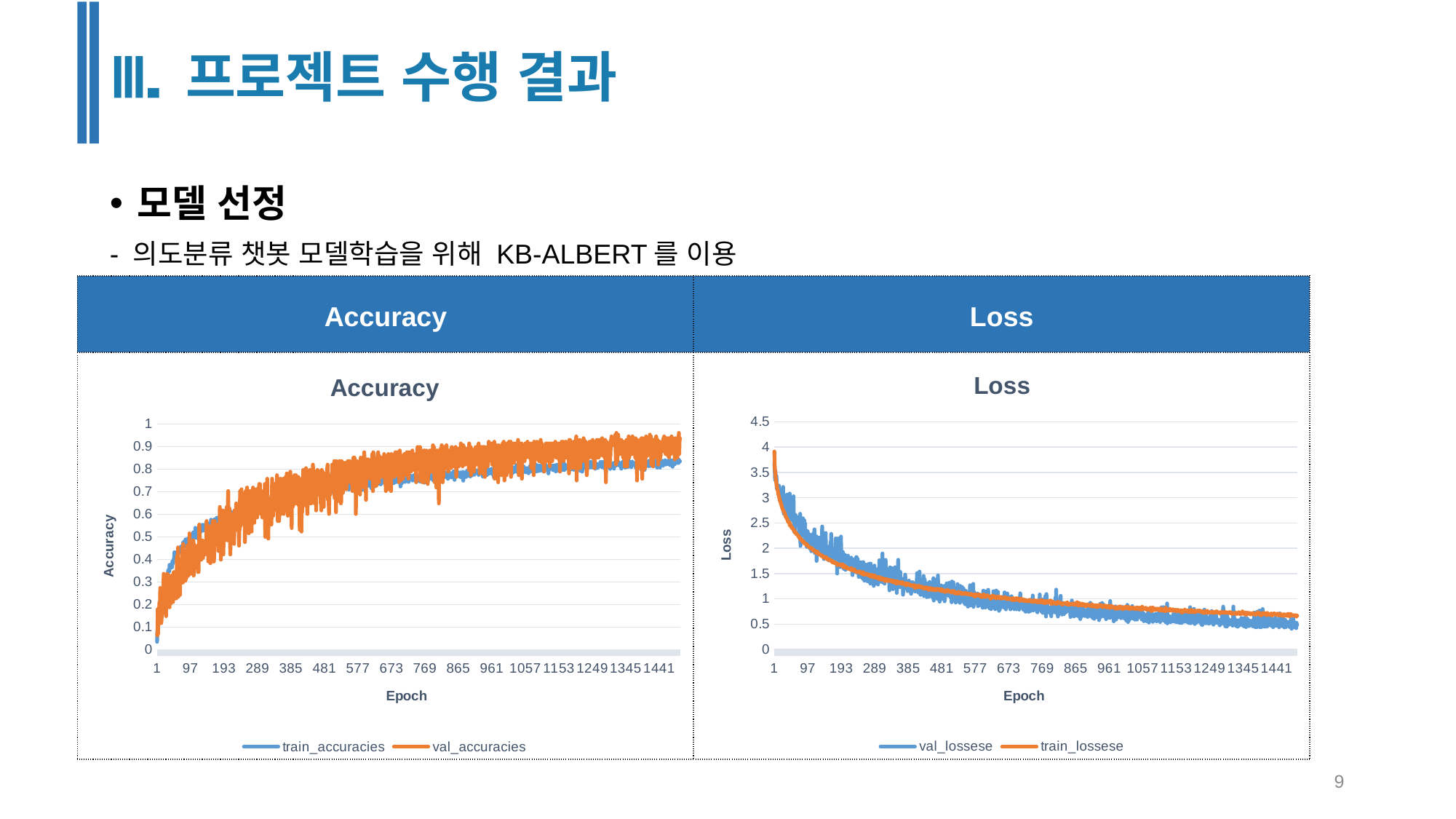

Ⅲ. 프로젝트 수행 결과
모델 선정
- 의도분류 챗봇 모델학습을 위해 KB-ALBERT를 이용

| Accuracy | Loss |
| --- | --- |
|  |  |

### Chart: Loss

| Category | val_lossese | train_lossese |
|---|---|---|

### Chart: Accuracy

| Category | train_accuracies | val_accuracies |
|---|---|---|
9